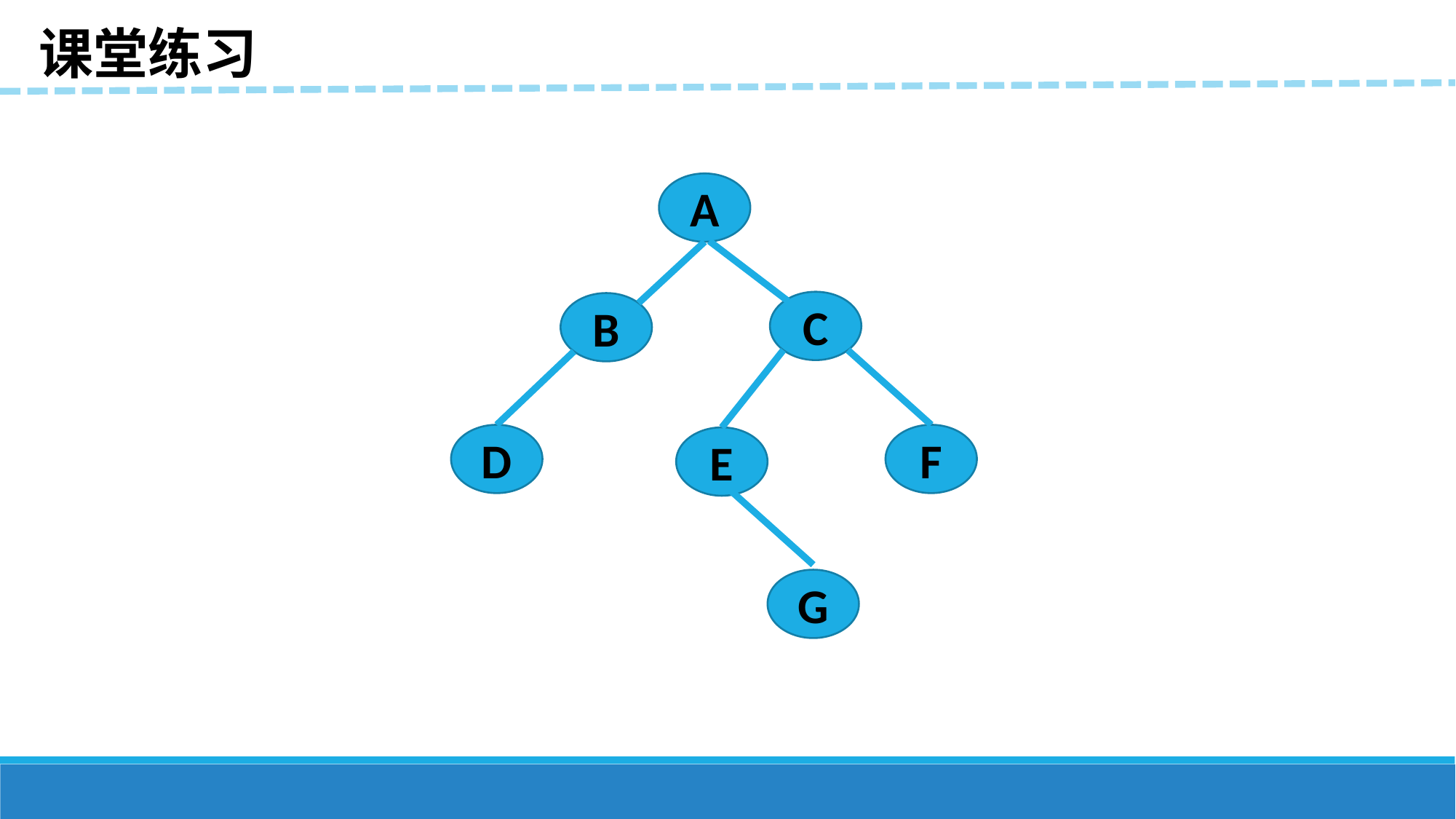

课堂练习
A
C
B
D
F
E
G